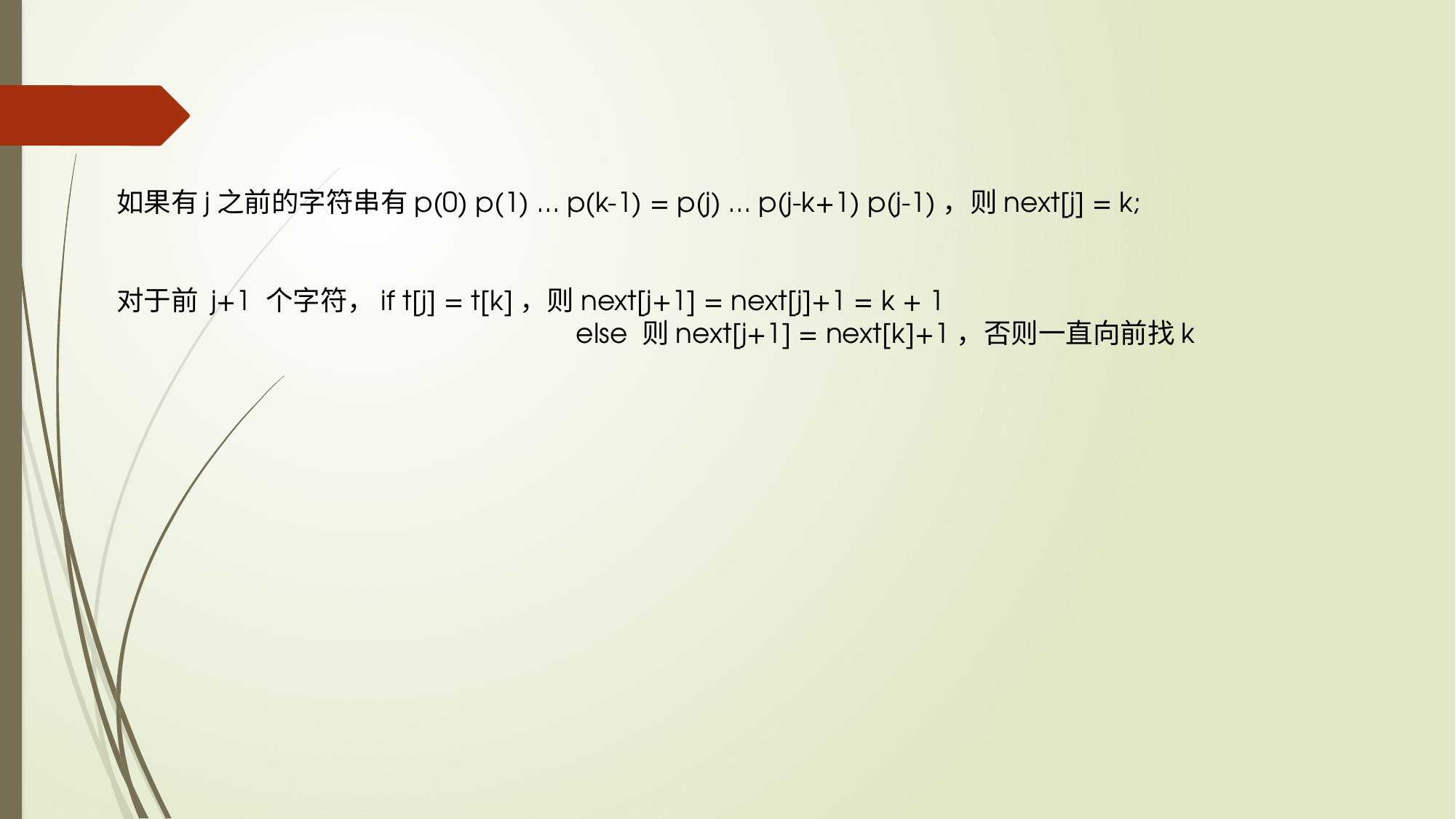

如果有j之前的字符串有p(0) p(1) … p(k-1) = p(j) … p(j-k+1) p(j-1)，则next[j] = k;

对于前 j+1 个字符，if t[j] = t[k]，则next[j+1] = next[j]+1 = k + 1
				   else 则next[j+1] = next[k]+1，否则一直向前找k